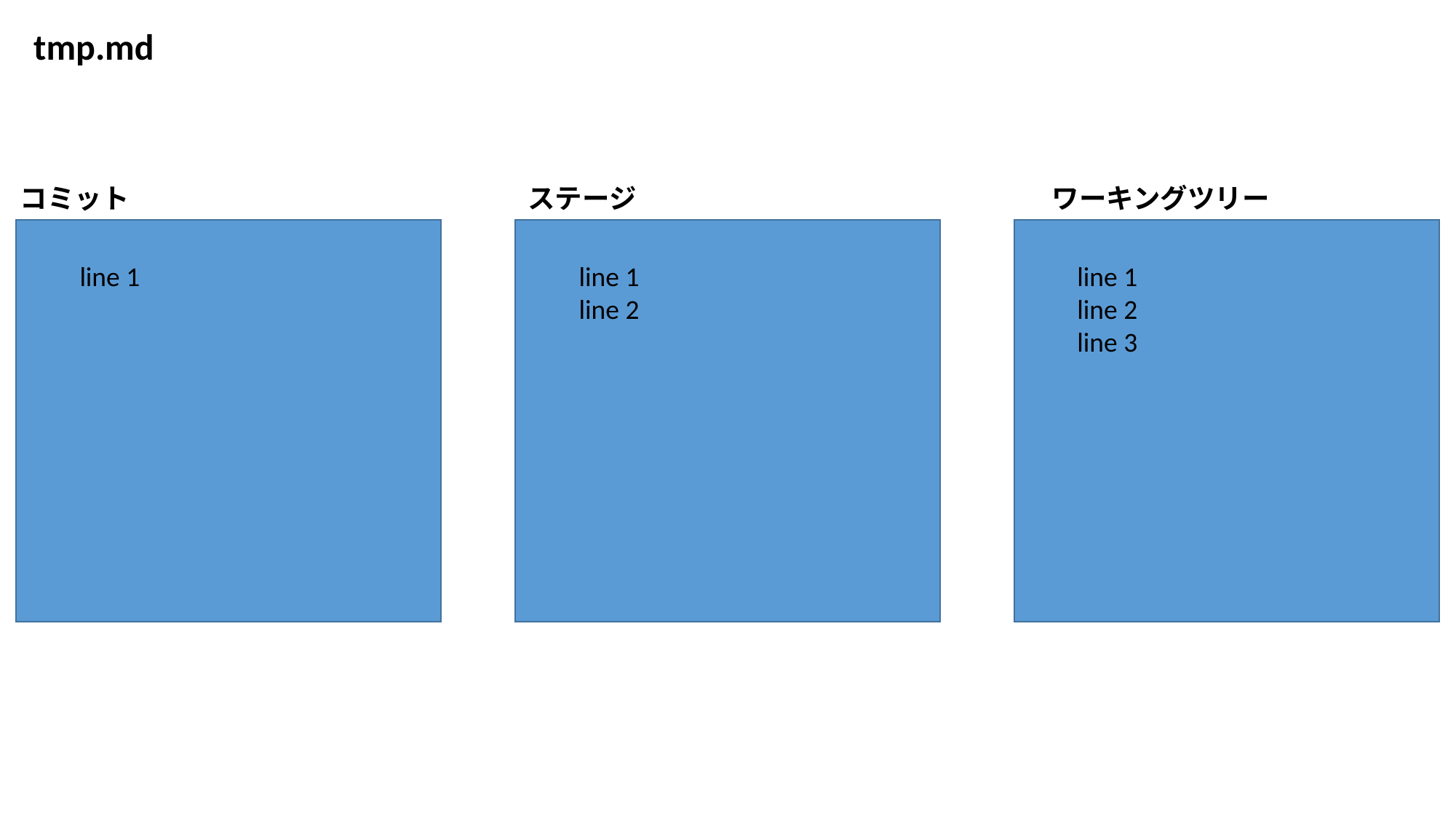

tmp.md
コミット
ステージ
ワーキングツリー

line 1
line 1
line 2
line 1
line 2
line 3